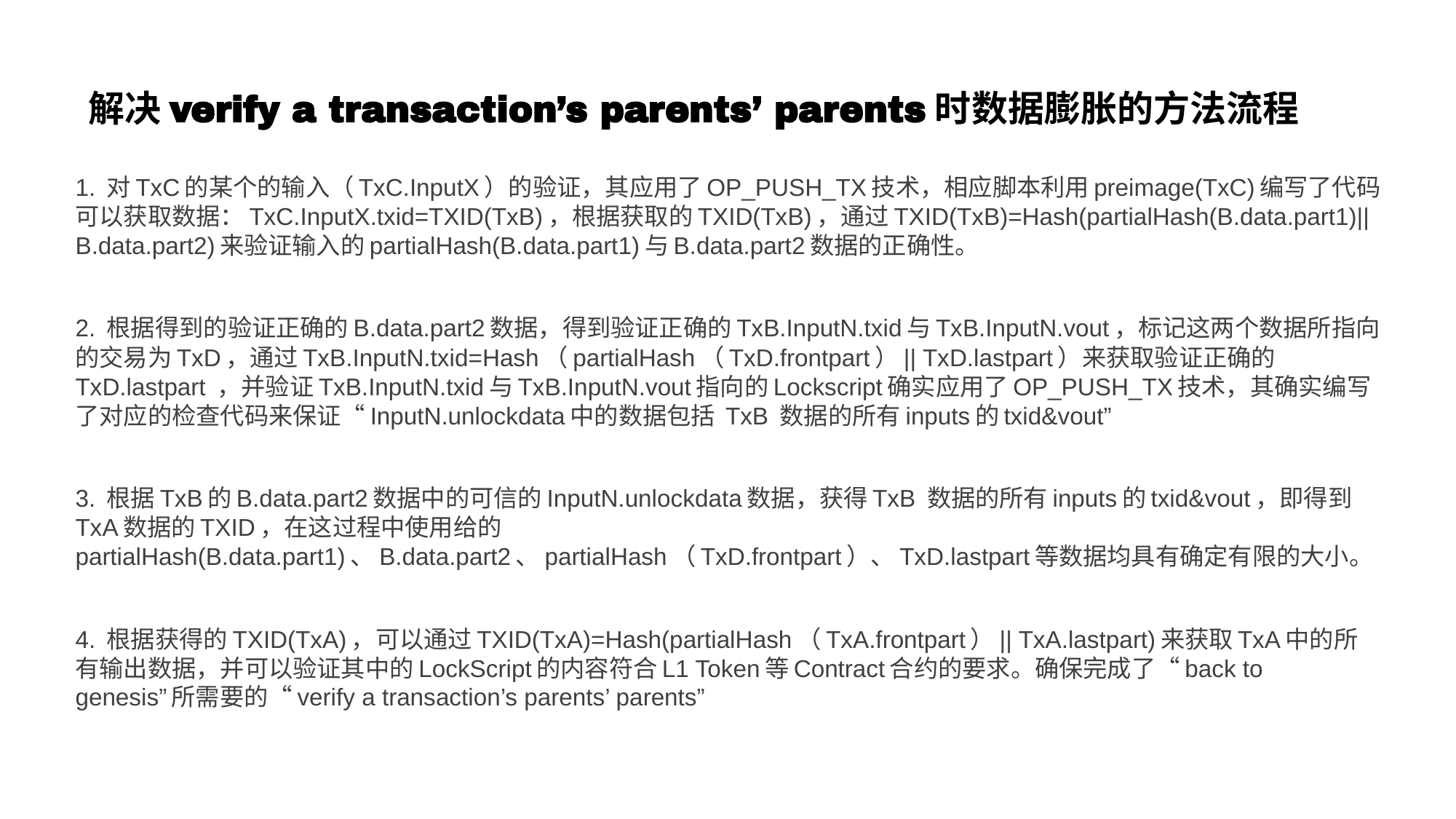

# 解决verify a transaction’s parents’ parents时数据膨胀的方法流程
1. 对TxC的某个的输入（TxC.InputX）的验证，其应用了OP_PUSH_TX技术，相应脚本利用preimage(TxC)编写了代码可以获取数据：TxC.InputX.txid=TXID(TxB)，根据获取的TXID(TxB)，通过TXID(TxB)=Hash(partialHash(B.data.part1)||B.data.part2)来验证输入的partialHash(B.data.part1)与B.data.part2数据的正确性。

2. 根据得到的验证正确的B.data.part2数据，得到验证正确的TxB.InputN.txid与TxB.InputN.vout，标记这两个数据所指向的交易为TxD，通过TxB.InputN.txid=Hash（partialHash（TxD.frontpart）|| TxD.lastpart）来获取验证正确的 TxD.lastpart ，并验证TxB.InputN.txid与TxB.InputN.vout指向的Lockscript确实应用了OP_PUSH_TX技术，其确实编写了对应的检查代码来保证“InputN.unlockdata中的数据包括 TxB 数据的所有inputs的txid&vout”

3. 根据TxB的B.data.part2数据中的可信的InputN.unlockdata数据，获得TxB 数据的所有inputs的txid&vout，即得到TxA数据的TXID，在这过程中使用给的 partialHash(B.data.part1)、B.data.part2、partialHash（TxD.frontpart）、TxD.lastpart等数据均具有确定有限的大小。

4. 根据获得的TXID(TxA)，可以通过TXID(TxA)=Hash(partialHash（TxA.frontpart）|| TxA.lastpart)来获取TxA中的所有输出数据，并可以验证其中的LockScript的内容符合L1 Token等Contract合约的要求。确保完成了“back to genesis”所需要的“verify a transaction’s parents’ parents”